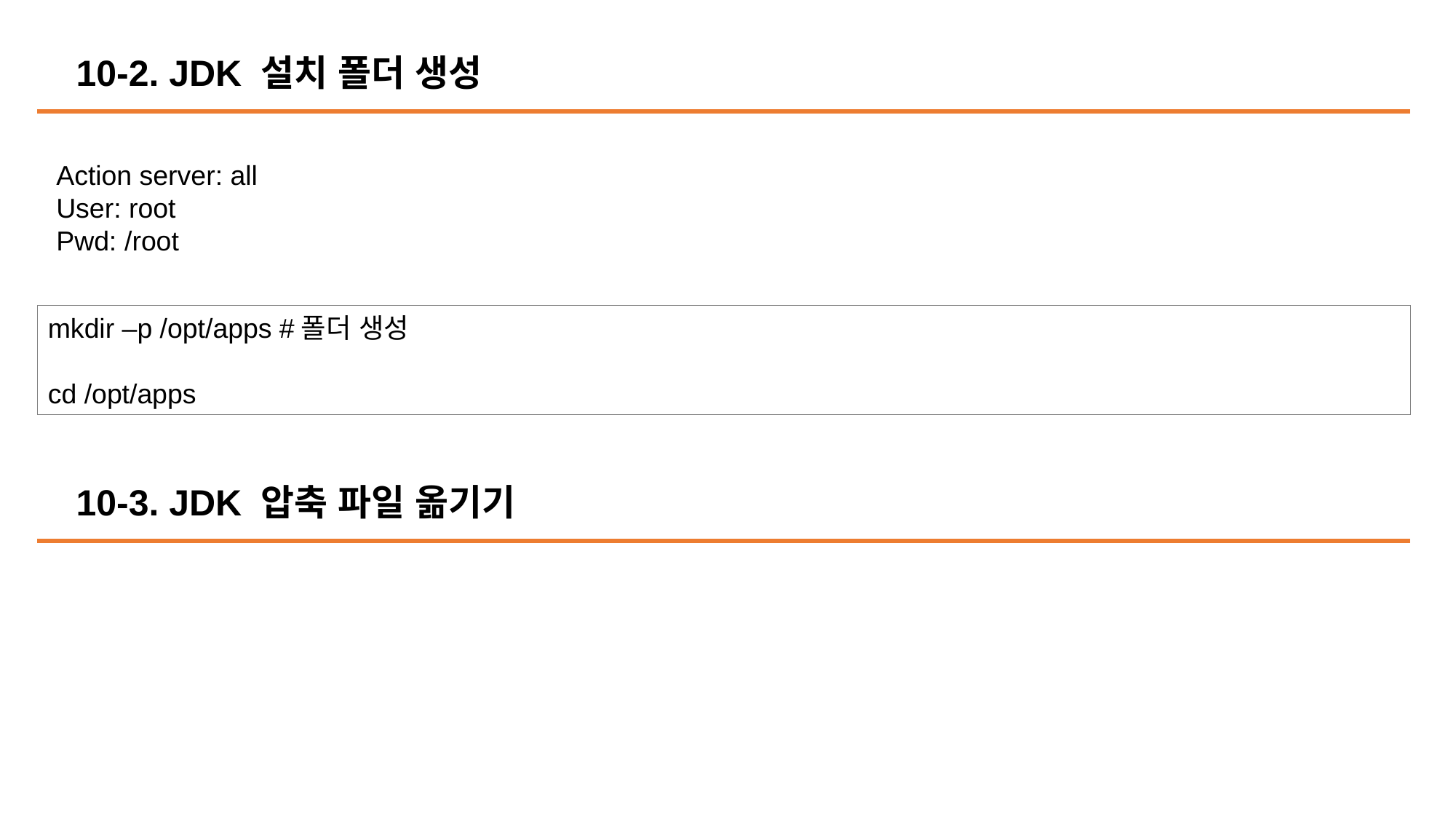

10-2. JDK 설치 폴더 생성
Action server: all
User: root
Pwd: /root
mkdir –p /opt/apps #폴더 생성

cd /opt/apps
10-3. JDK 압축 파일 옮기기